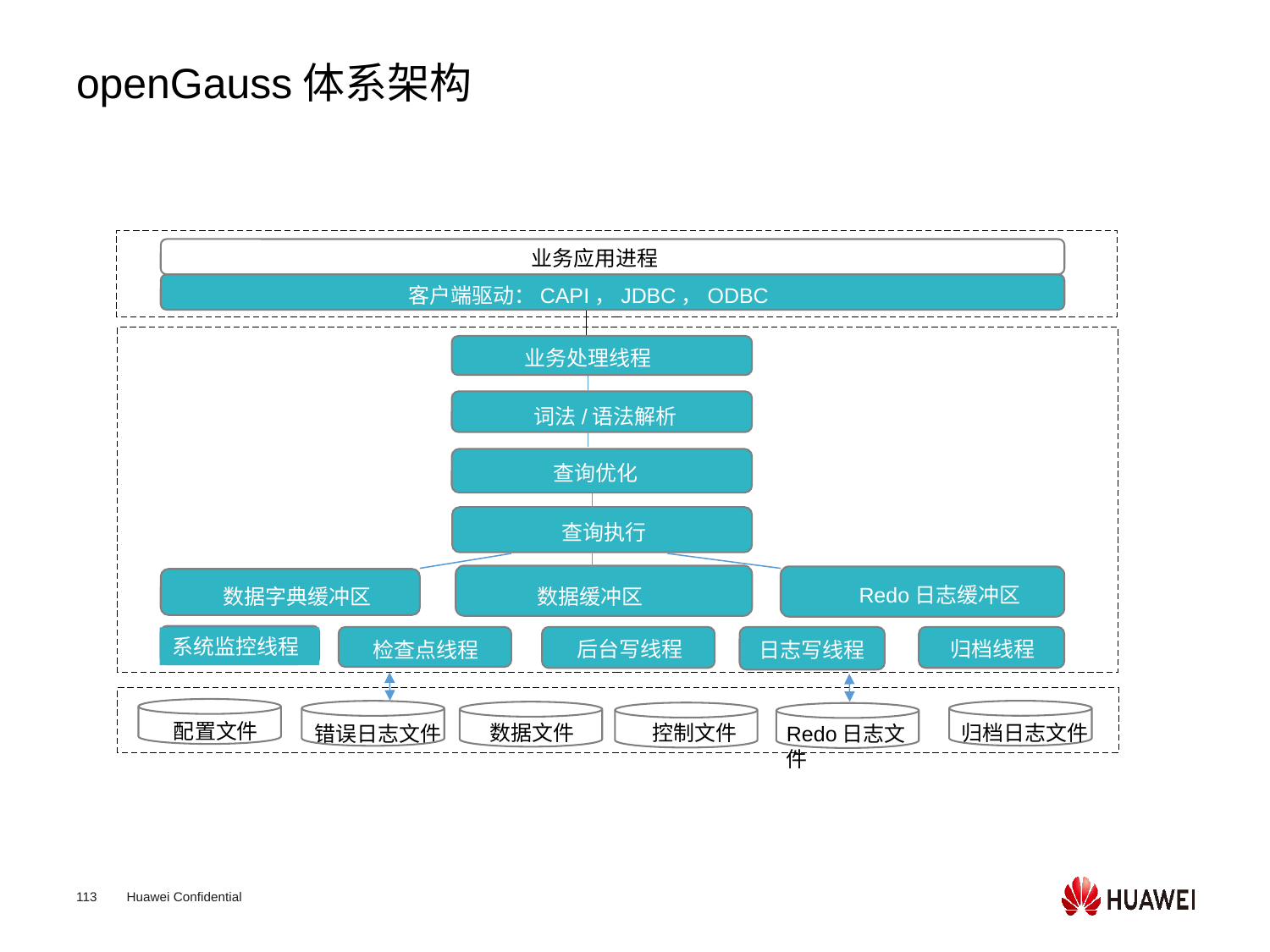

# openGauss体系架构

业务应用进程

客户端驱动：CAPI，JDBC，ODBC

业务处理线程

词法/语法解析

查询优化

查询执行

Redo日志缓冲区
数据字典缓冲区
数据缓冲区

系统监控线程
归档线程
后台写线程
检查点线程
日志写线程

配置文件
控制文件
归档日志文件
数据文件
Redo日志文件
错误日志文件